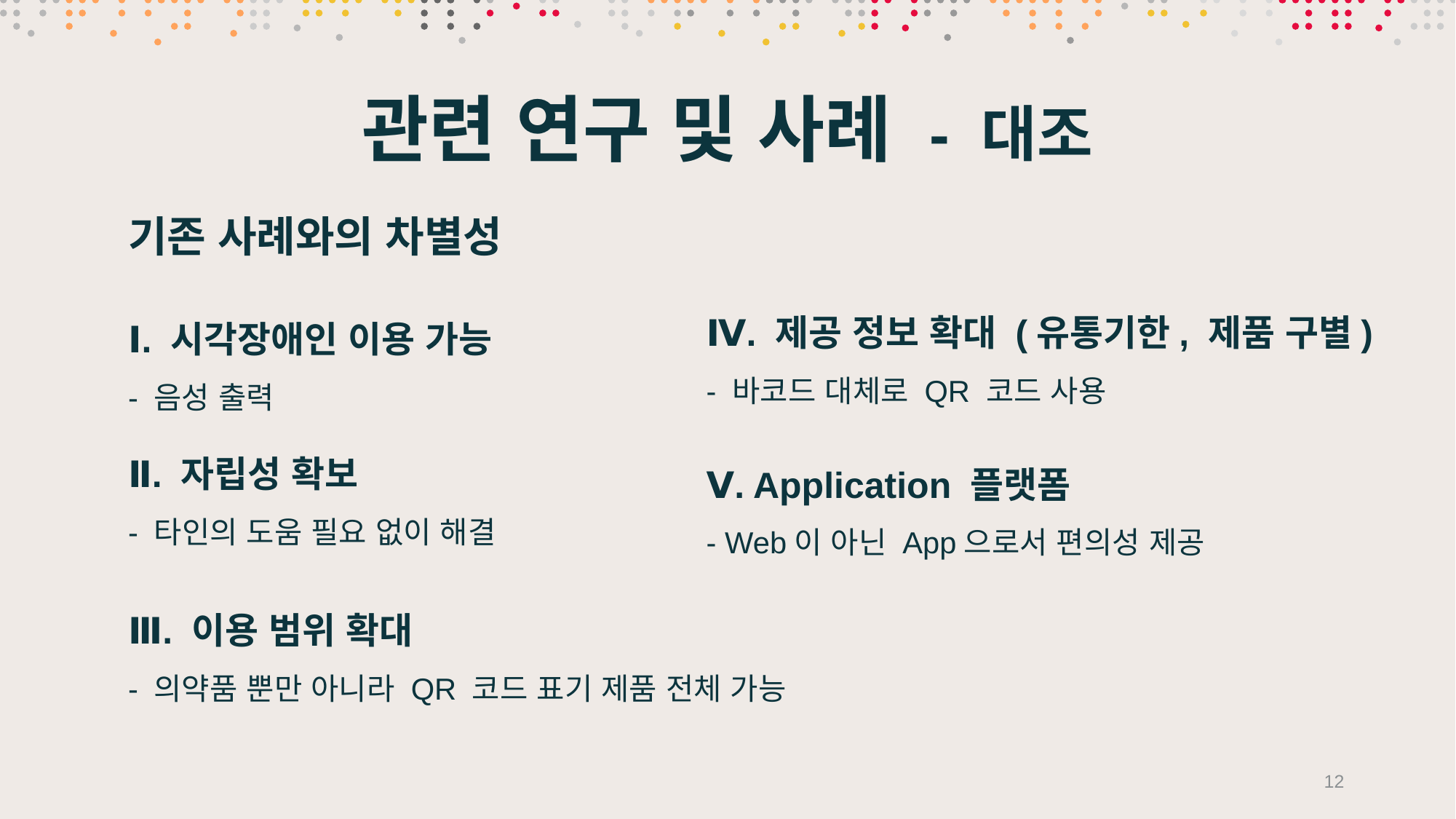

# 관련 연구 및 사례 - 대조
기존 사례와의 차별성

Ⅳ. 제공 정보 확대 (유통기한, 제품 구별)
- 바코드 대체로 QR 코드 사용
Ⅰ. 시각장애인 이용 가능
- 음성 출력
Ⅴ. Application 플랫폼
- Web이 아닌 App으로서 편의성 제공
Ⅱ. 자립성 확보
- 타인의 도움 필요 없이 해결
Ⅲ. 이용 범위 확대
- 의약품 뿐만 아니라 QR 코드 표기 제품 전체 가능
12